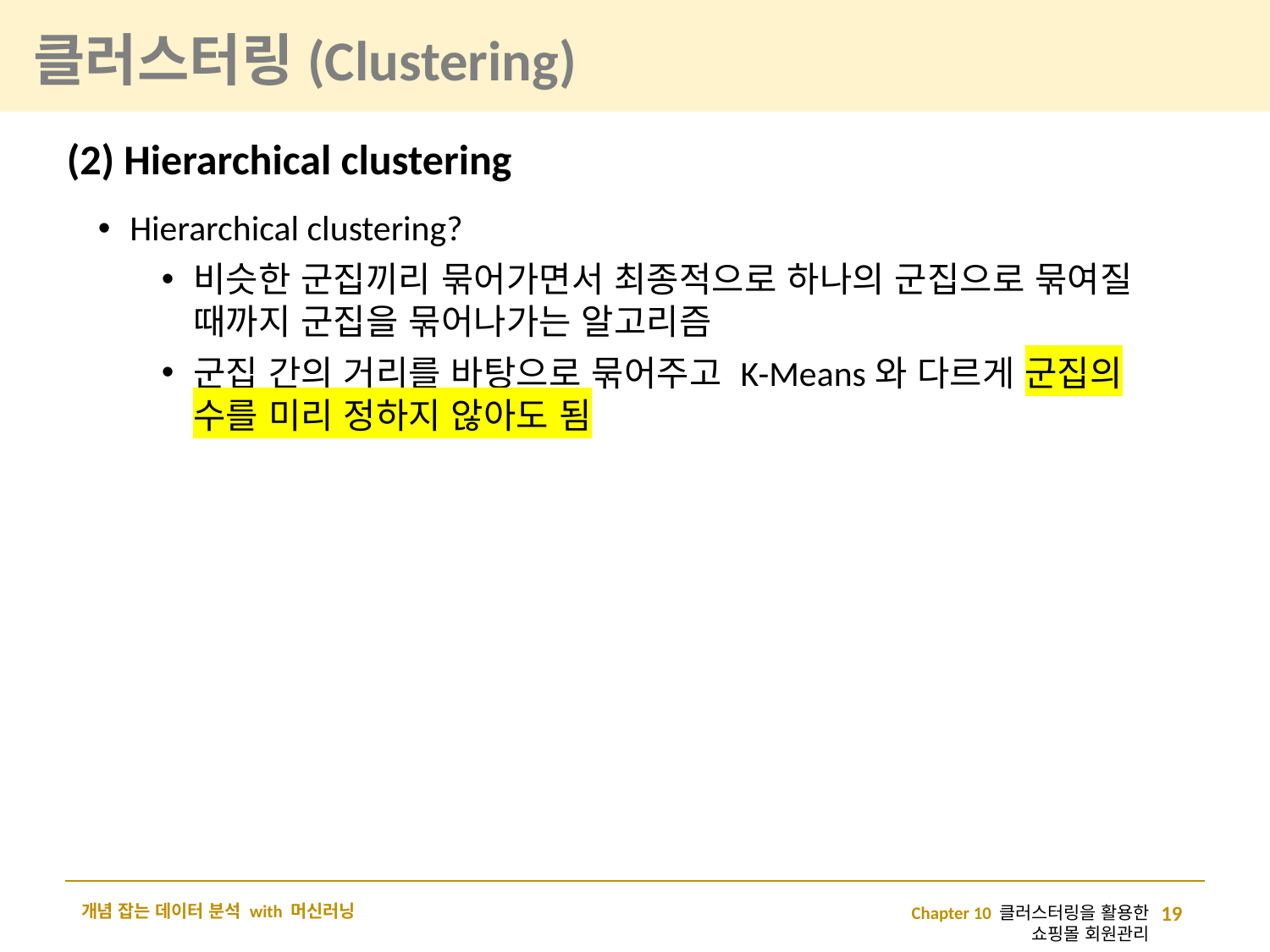

# 클러스터링(Clustering)
(2) Hierarchical clustering
Hierarchical clustering?
비슷한 군집끼리 묶어가면서 최종적으로 하나의 군집으로 묶여질 때까지 군집을 묶어나가는 알고리즘
군집 간의 거리를 바탕으로 묶어주고 K-Means와 다르게 군집의 수를 미리 정하지 않아도 됨